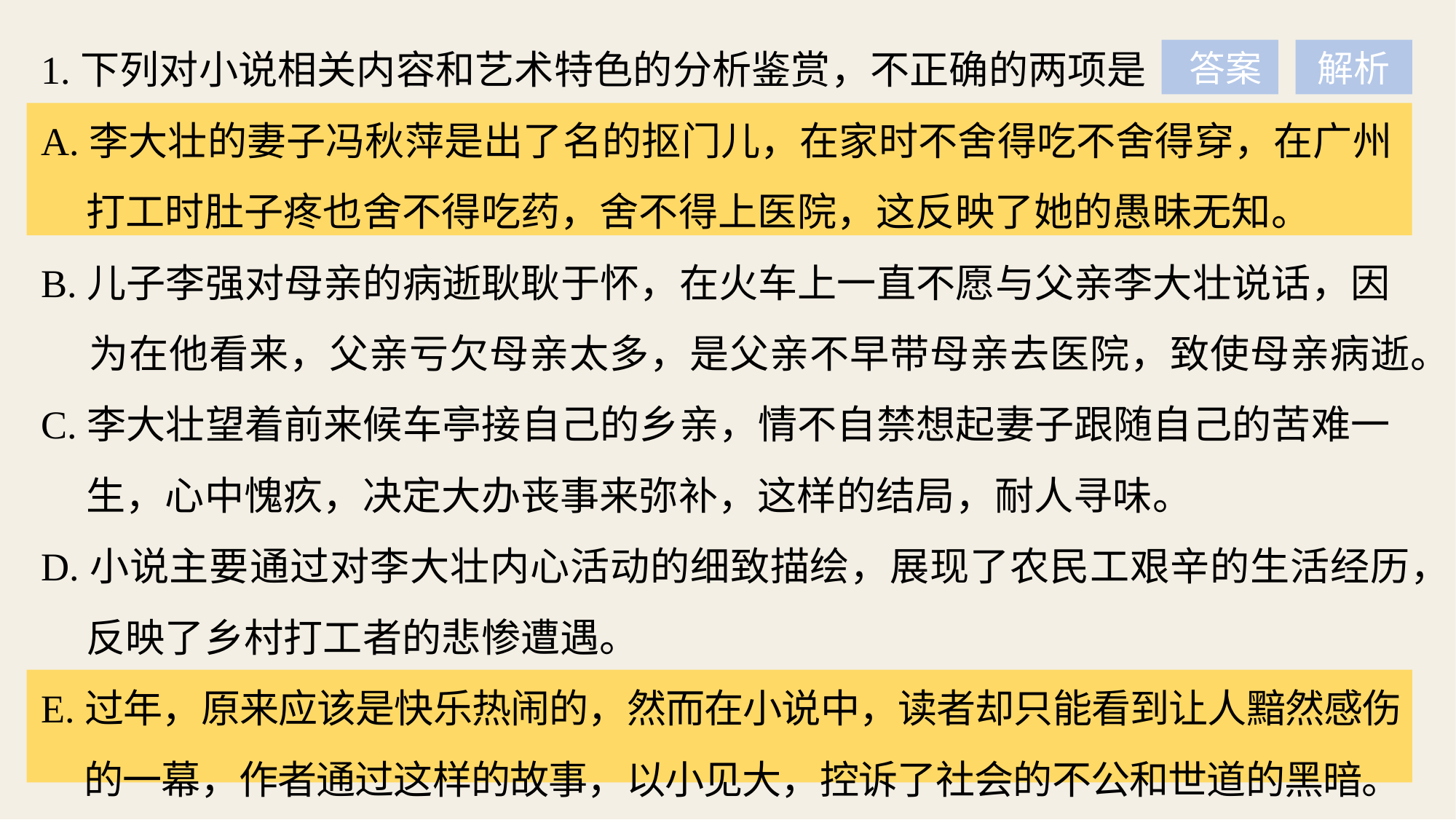

1.下列对小说相关内容和艺术特色的分析鉴赏，不正确的两项是
A.李大壮的妻子冯秋萍是出了名的抠门儿，在家时不舍得吃不舍得穿，在广州
    打工时肚子疼也舍不得吃药，舍不得上医院，这反映了她的愚昧无知。
B.儿子李强对母亲的病逝耿耿于怀，在火车上一直不愿与父亲李大壮说话，因
    为在他看来，父亲亏欠母亲太多，是父亲不早带母亲去医院，致使母亲病逝。
C.李大壮望着前来候车亭接自己的乡亲，情不自禁想起妻子跟随自己的苦难一
    生，心中愧疚，决定大办丧事来弥补，这样的结局，耐人寻味。
D.小说主要通过对李大壮内心活动的细致描绘，展现了农民工艰辛的生活经历，
    反映了乡村打工者的悲惨遭遇。
E.过年，原来应该是快乐热闹的，然而在小说中，读者却只能看到让人黯然感伤
    的一幕，作者通过这样的故事，以小见大，控诉了社会的不公和世道的黑暗。
 答案
解析